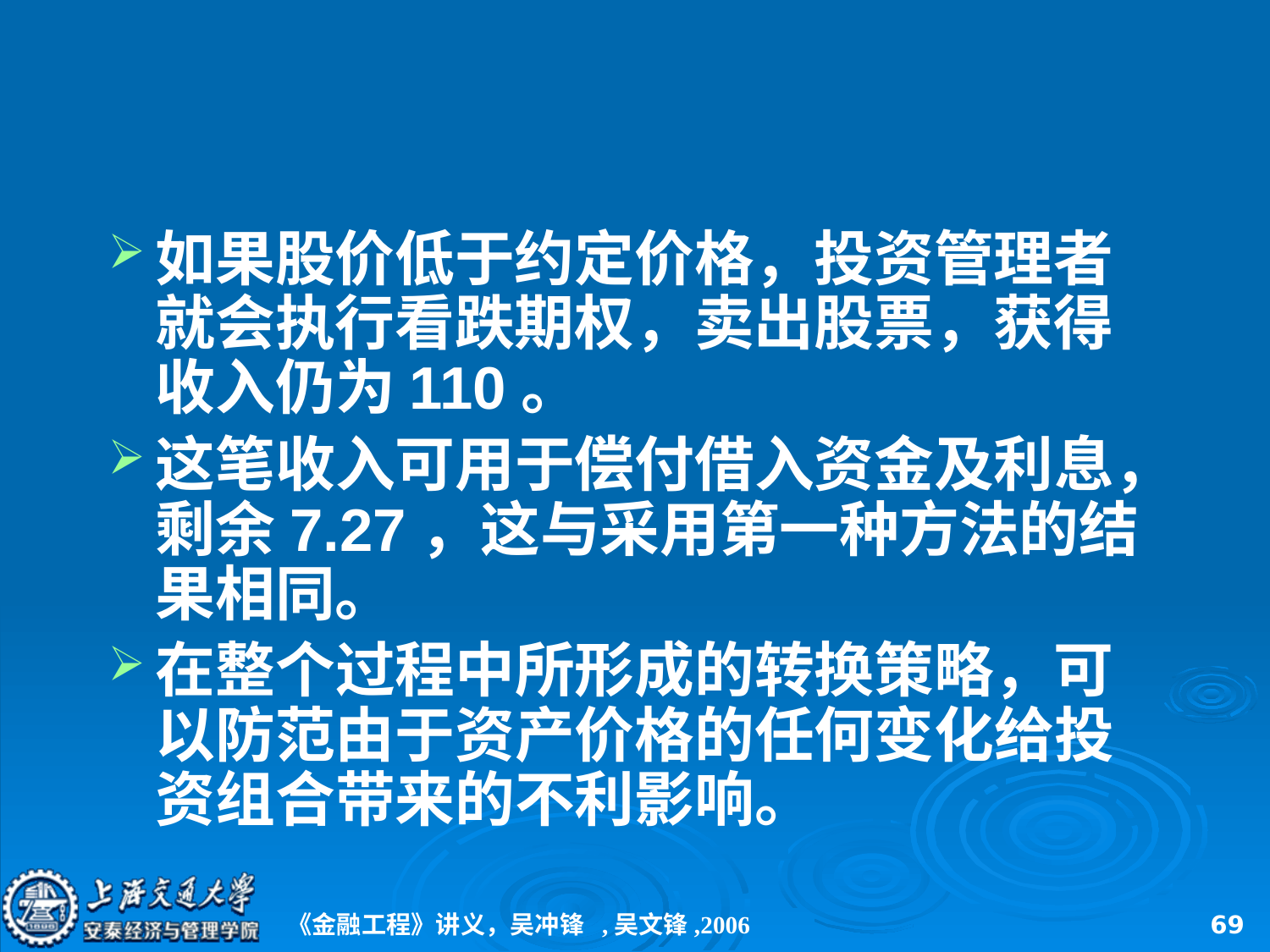

#
如果股价低于约定价格，投资管理者就会执行看跌期权，卖出股票，获得收入仍为110。
这笔收入可用于偿付借入资金及利息，剩余7.27，这与采用第一种方法的结果相同。
在整个过程中所形成的转换策略，可以防范由于资产价格的任何变化给投资组合带来的不利影响。